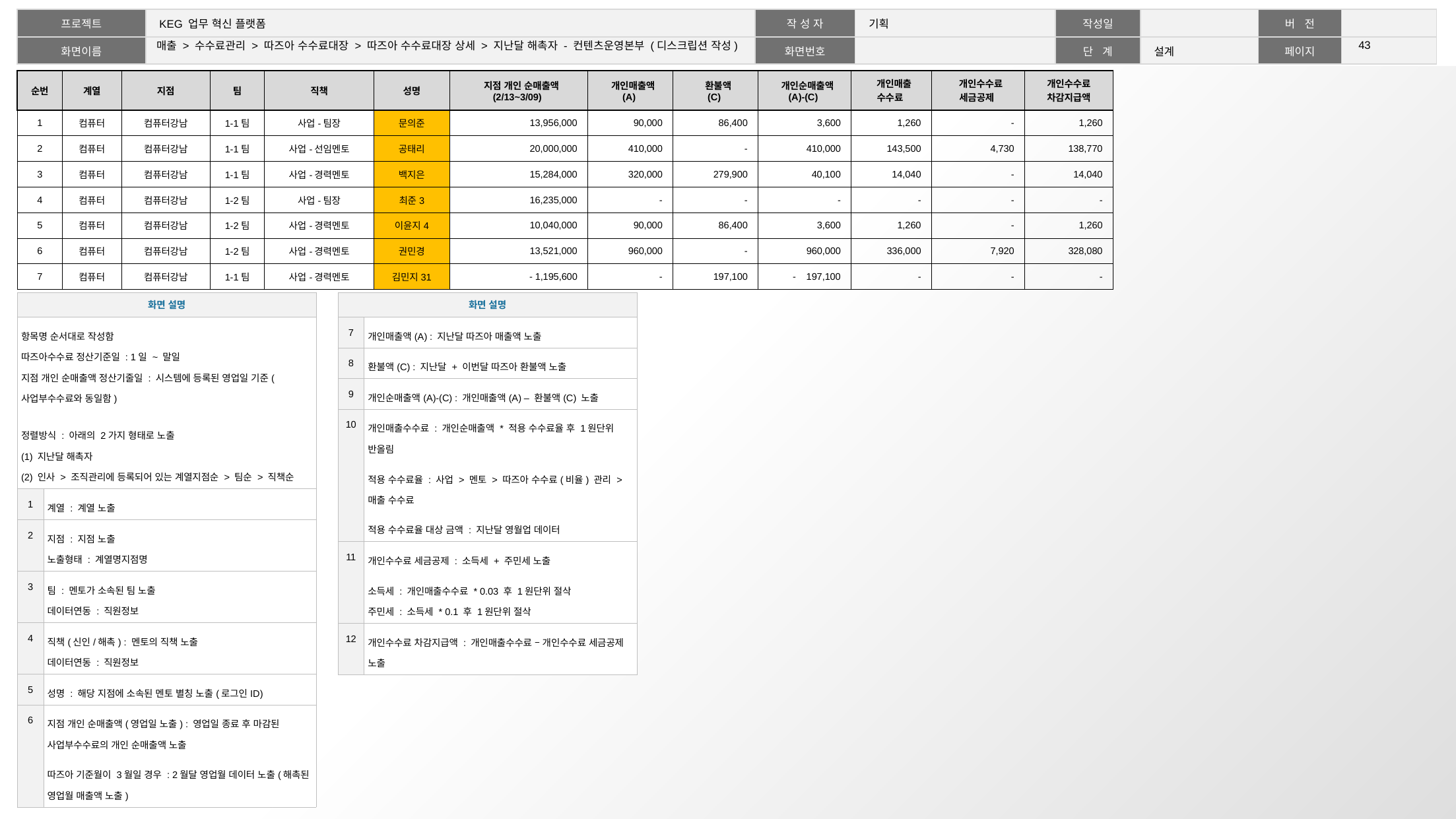

43

# 매출 > 수수료관리 > 따즈아 수수료대장 > 따즈아 수수료대장 상세 > 지난달 해촉자 - 컨텐츠운영본부 (디스크립션 작성)
| 순번 | 계열 | 지점 | 팀 | 직책 | 성명 | 지점 개인 순매출액 (2/13~3/09) | 개인매출액 (A) | 환불액 (C) | 개인순매출액 (A)-(C) | 개인매출 수수료 | 개인수수료 세금공제 | 개인수수료 차감지급액 |
| --- | --- | --- | --- | --- | --- | --- | --- | --- | --- | --- | --- | --- |
| 1 | 컴퓨터 | 컴퓨터강남 | 1-1팀 | 사업-팀장 | 문의준 | 13,956,000 | 90,000 | 86,400 | 3,600 | 1,260 | - | 1,260 |
| 2 | 컴퓨터 | 컴퓨터강남 | 1-1팀 | 사업-선임멘토 | 공태리 | 20,000,000 | 410,000 | - | 410,000 | 143,500 | 4,730 | 138,770 |
| 3 | 컴퓨터 | 컴퓨터강남 | 1-1팀 | 사업-경력멘토 | 백지은 | 15,284,000 | 320,000 | 279,900 | 40,100 | 14,040 | - | 14,040 |
| 4 | 컴퓨터 | 컴퓨터강남 | 1-2팀 | 사업-팀장 | 최준3 | 16,235,000 | - | - | - | - | - | - |
| 5 | 컴퓨터 | 컴퓨터강남 | 1-2팀 | 사업-경력멘토 | 이윤지4 | 10,040,000 | 90,000 | 86,400 | 3,600 | 1,260 | - | 1,260 |
| 6 | 컴퓨터 | 컴퓨터강남 | 1-2팀 | 사업-경력멘토 | 권민경 | 13,521,000 | 960,000 | - | 960,000 | 336,000 | 7,920 | 328,080 |
| 7 | 컴퓨터 | 컴퓨터강남 | 1-1팀 | 사업-경력멘토 | 김민지31 | - 1,195,600 | - | 197,100 | - 197,100 | - | - | - |
| 화면 설명 |  |
| --- | --- |
| 항목명 순서대로 작성함 따즈아수수료 정산기준일 : 1일 ~ 말일 지점 개인 순매출액 정산기줄일 : 시스템에 등록된 영업일 기준(사업부수수료와 동일함) 정렬방식 : 아래의 2가지 형태로 노출 (1) 지난달 해촉자 (2) 인사 > 조직관리에 등록되어 있는 계열지점순 > 팀순 > 직책순 |  |
| 1 | 계열 : 계열 노출 |
| 2 | 지점 : 지점 노출 노출형태 : 계열명지점명 |
| 3 | 팀 : 멘토가 소속된 팀 노출 데이터연동 : 직원정보 |
| 4 | 직책(신인/해촉) : 멘토의 직책 노출 데이터연동 : 직원정보 |
| 5 | 성명 : 해당 지점에 소속된 멘토 별칭 노출(로그인ID) |
| 6 | 지점 개인 순매출액(영업일 노출) : 영업일 종료 후 마감된 사업부수수료의 개인 순매출액 노출 따즈아 기준월이 3월일 경우 : 2월달 영업월 데이터 노출(해촉된 영업월 매출액 노출) |
| 화면 설명 |  |
| --- | --- |
| 7 | 개인매출액(A) : 지난달 따즈아 매출액 노출 |
| 8 | 환불액(C) : 지난달 + 이번달 따즈아 환불액 노출 |
| 9 | 개인순매출액(A)-(C) : 개인매출액(A) – 환불액(C) 노출 |
| 10 | 개인매출수수료 : 개인순매출액 \* 적용 수수료율 후 1원단위 반올림 적용 수수료율 : 사업 > 멘토 > 따즈아 수수료(비율) 관리 > 매출 수수료 적용 수수료율 대상 금액 : 지난달 영월업 데이터 |
| 11 | 개인수수료 세금공제 : 소득세 + 주민세 노출 소득세 : 개인매출수수료 \* 0.03 후 1원단위 절삭 주민세 : 소득세 \* 0.1 후 1원단위 절삭 |
| 12 | 개인수수료 차감지급액 : 개인매출수수료 – 개인수수료 세금공제 노출 |